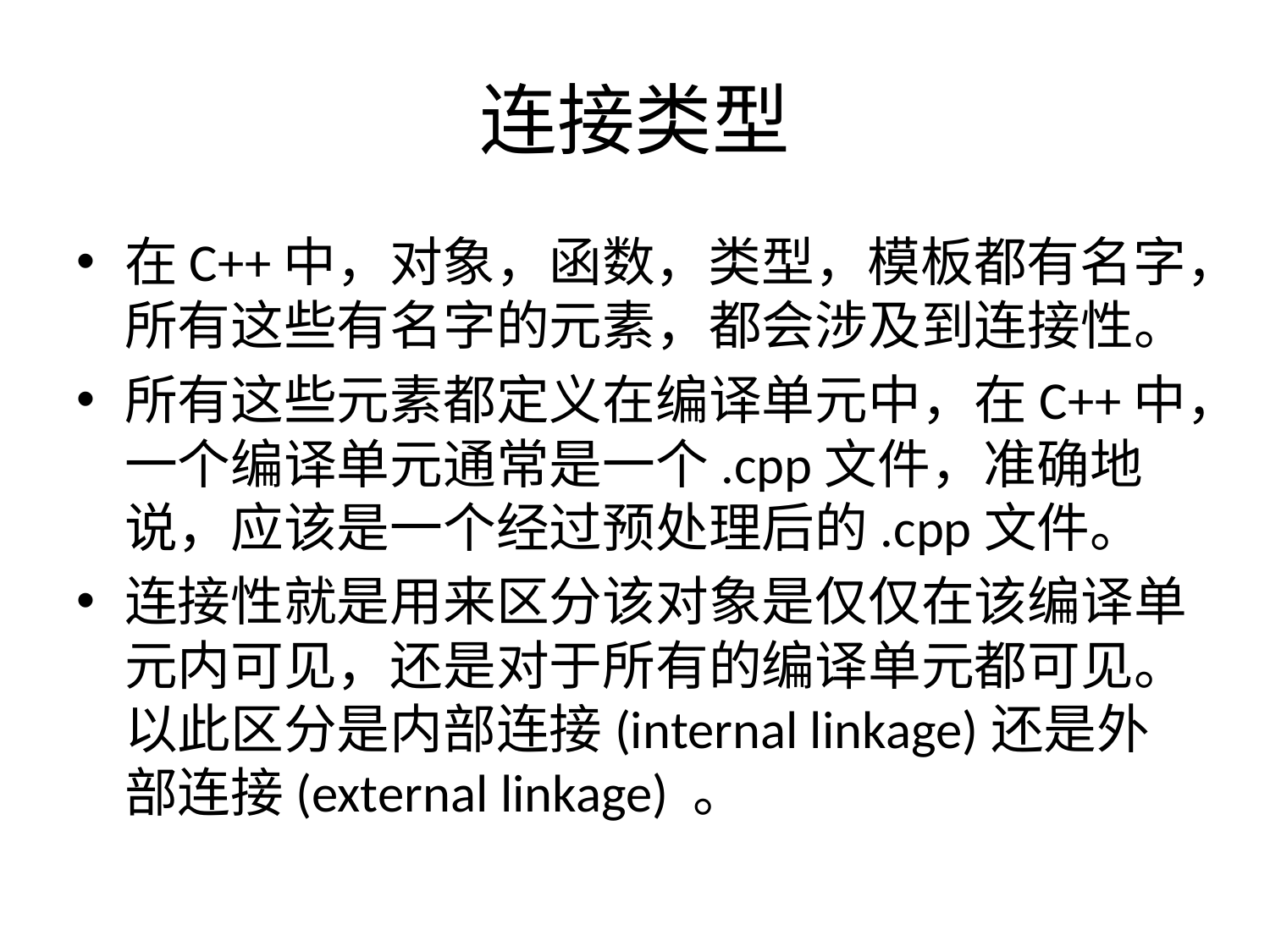

# 连接类型
在C++中，对象，函数，类型，模板都有名字，所有这些有名字的元素，都会涉及到连接性。
所有这些元素都定义在编译单元中，在C++中，一个编译单元通常是一个.cpp文件，准确地说，应该是一个经过预处理后的.cpp文件。
连接性就是用来区分该对象是仅仅在该编译单元内可见，还是对于所有的编译单元都可见。以此区分是内部连接(internal linkage)还是外部连接(external linkage) 。